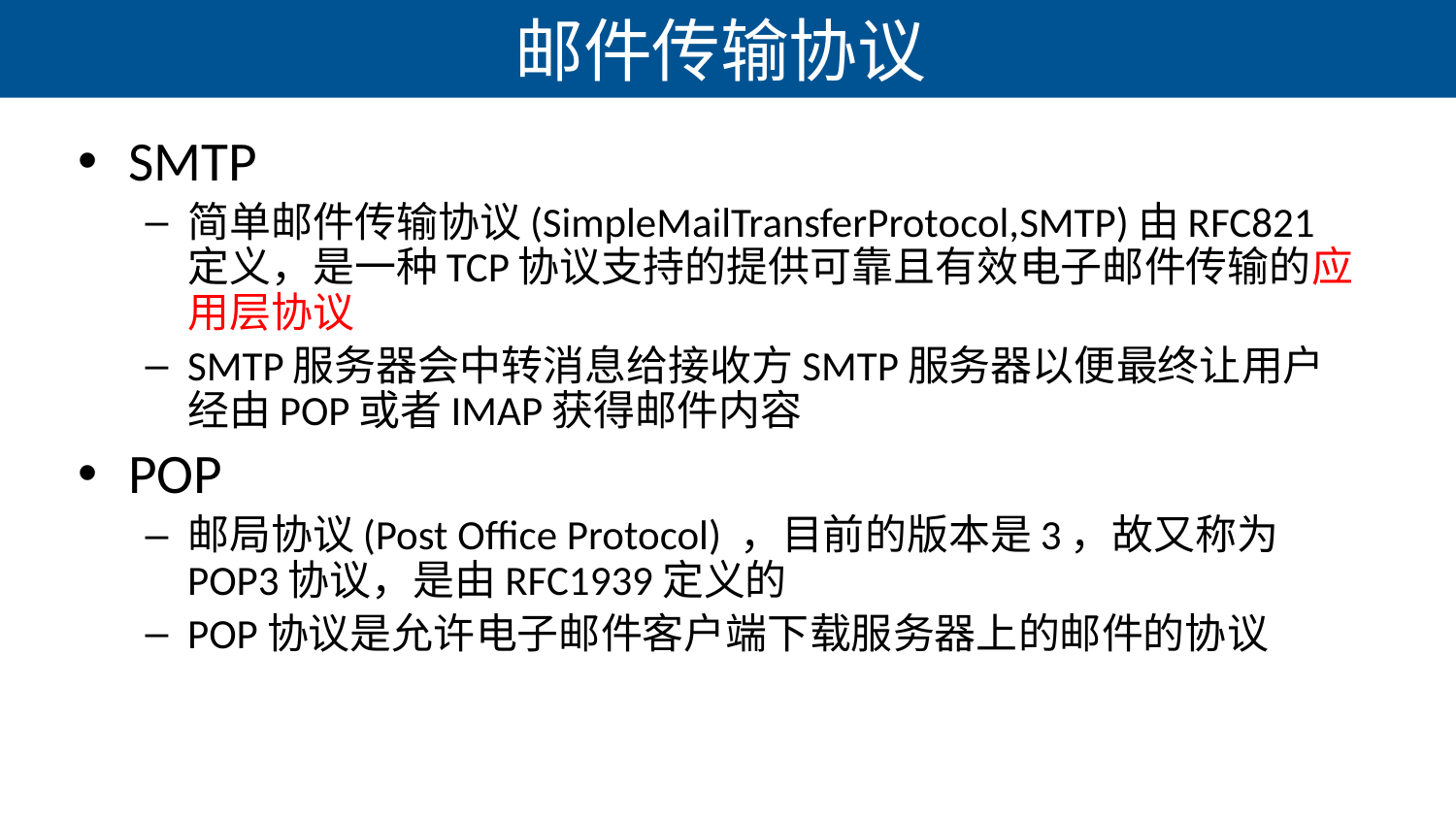

# 邮件传输协议
SMTP
简单邮件传输协议(SimpleMailTransferProtocol,SMTP)由RFC821定义，是一种TCP协议支持的提供可靠且有效电子邮件传输的应用层协议
SMTP服务器会中转消息给接收方SMTP服务器以便最终让用户经由POP或者IMAP获得邮件内容
POP
邮局协议(Post Office Protocol) ，目前的版本是3，故又称为POP3协议，是由RFC1939定义的
POP协议是允许电子邮件客户端下载服务器上的邮件的协议